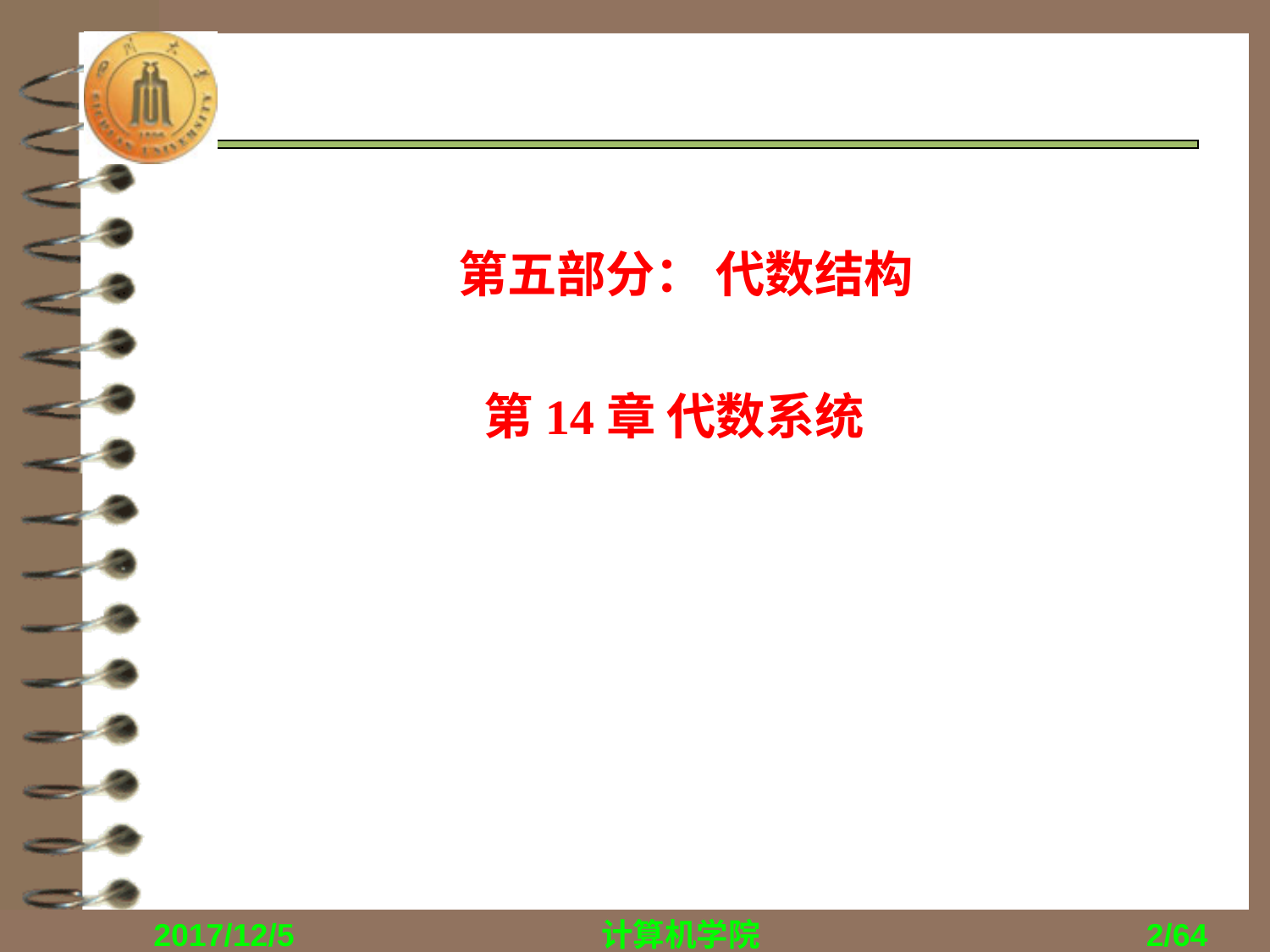

#
 第五部分： 代数结构

第14章 代数系统
2017/12/5
计算机学院
2/64